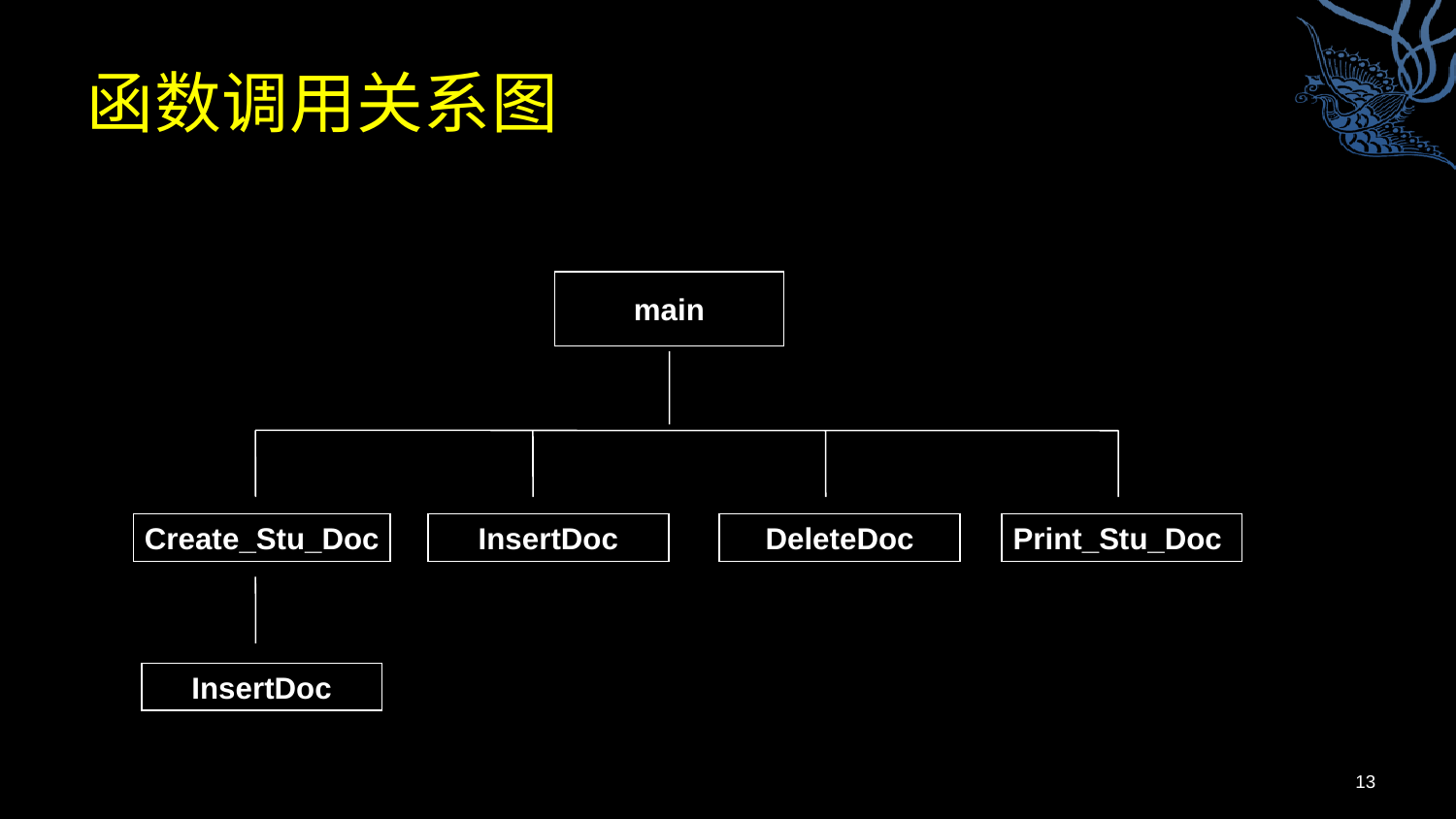

# 函数调用关系图
main

Create_Stu_Doc
InsertDoc
DeleteDoc
Print_Stu_Doc

InsertDoc
13